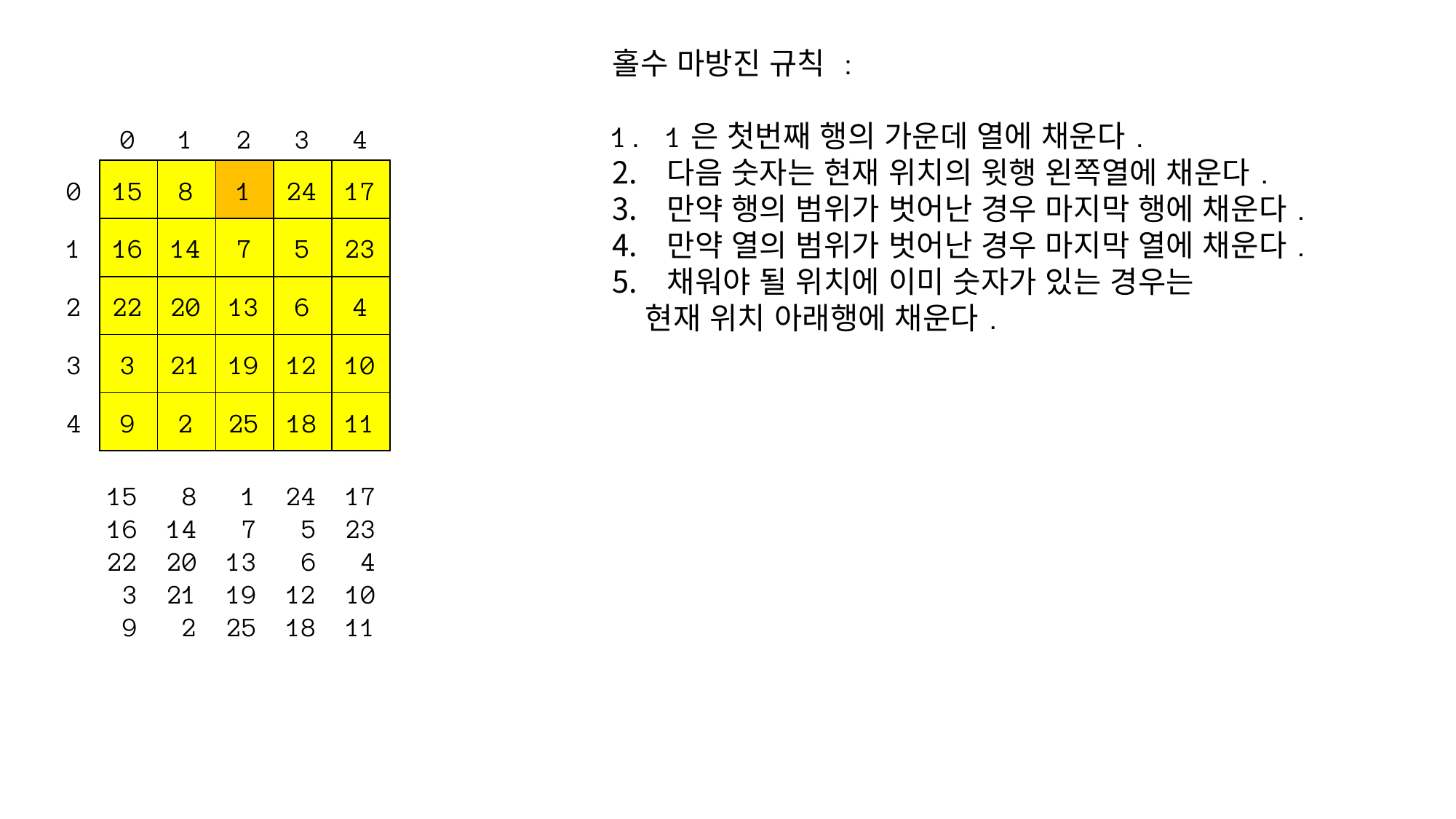

홀수 마방진 규칙 :

1은 첫번째 행의 가운데 열에 채운다.
다음 숫자는 현재 위치의 윗행 왼쪽열에 채운다.
만약 행의 범위가 벗어난 경우 마지막 행에 채운다.
만약 열의 범위가 벗어난 경우 마지막 열에 채운다.
채워야 될 위치에 이미 숫자가 있는 경우는
   현재 위치 아래행에 채운다.
4
3
2
1
0
0
17
24
1
8
15
1
23
5
7
14
16
2
4
6
13
20
22
3
10
12
19
21
3
4
11
18
25
2
9
  15   8   1  24  17
  16  14   7   5  23
  22  20  13   6   4
   3  21  19  12  10
   9   2  25  18  11